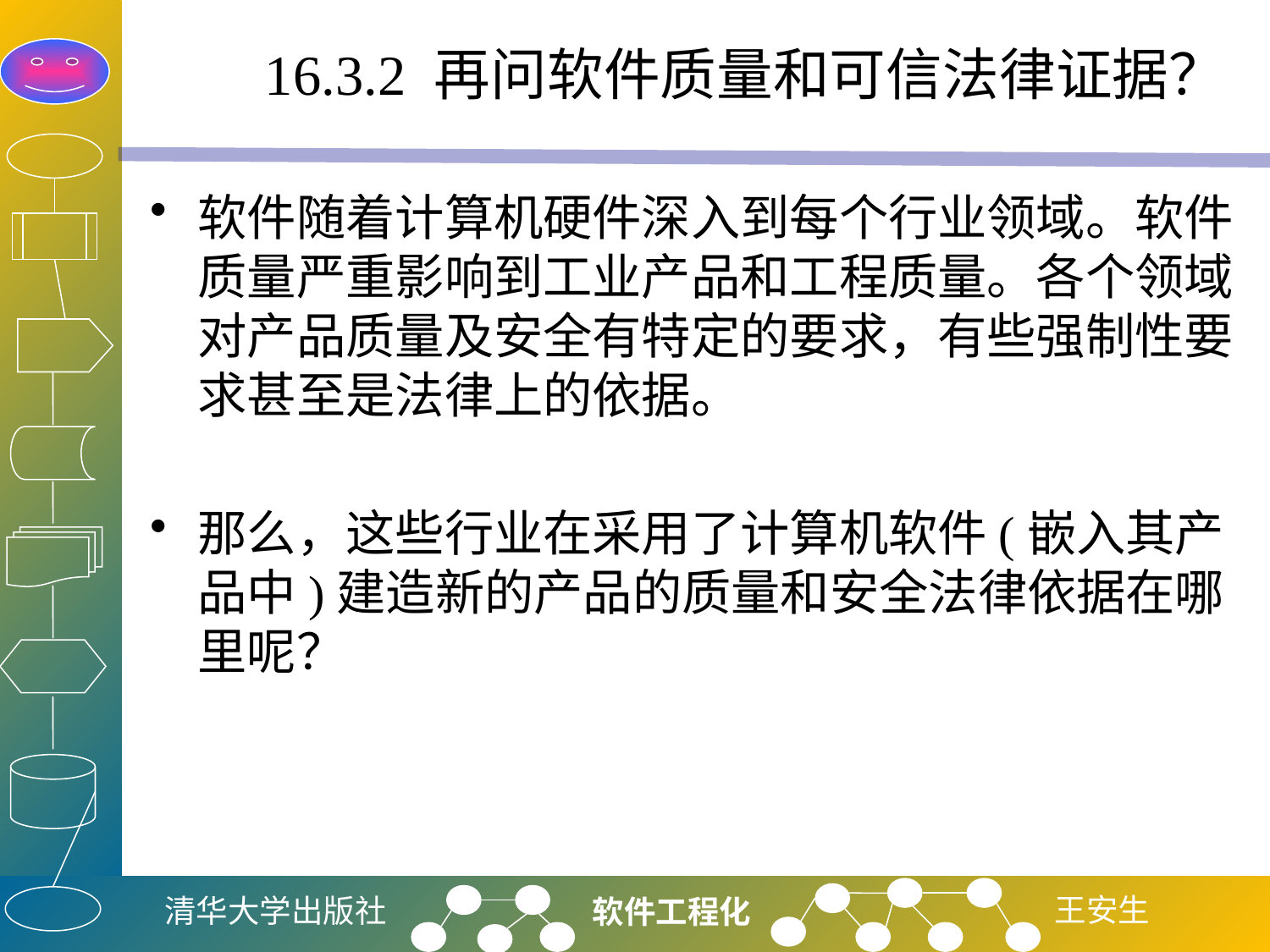

# 16.3.2 再问软件质量和可信法律证据？
软件随着计算机硬件深入到每个行业领域。软件质量严重影响到工业产品和工程质量。各个领域对产品质量及安全有特定的要求，有些强制性要求甚至是法律上的依据。

那么，这些行业在采用了计算机软件(嵌入其产品中)建造新的产品的质量和安全法律依据在哪里呢？